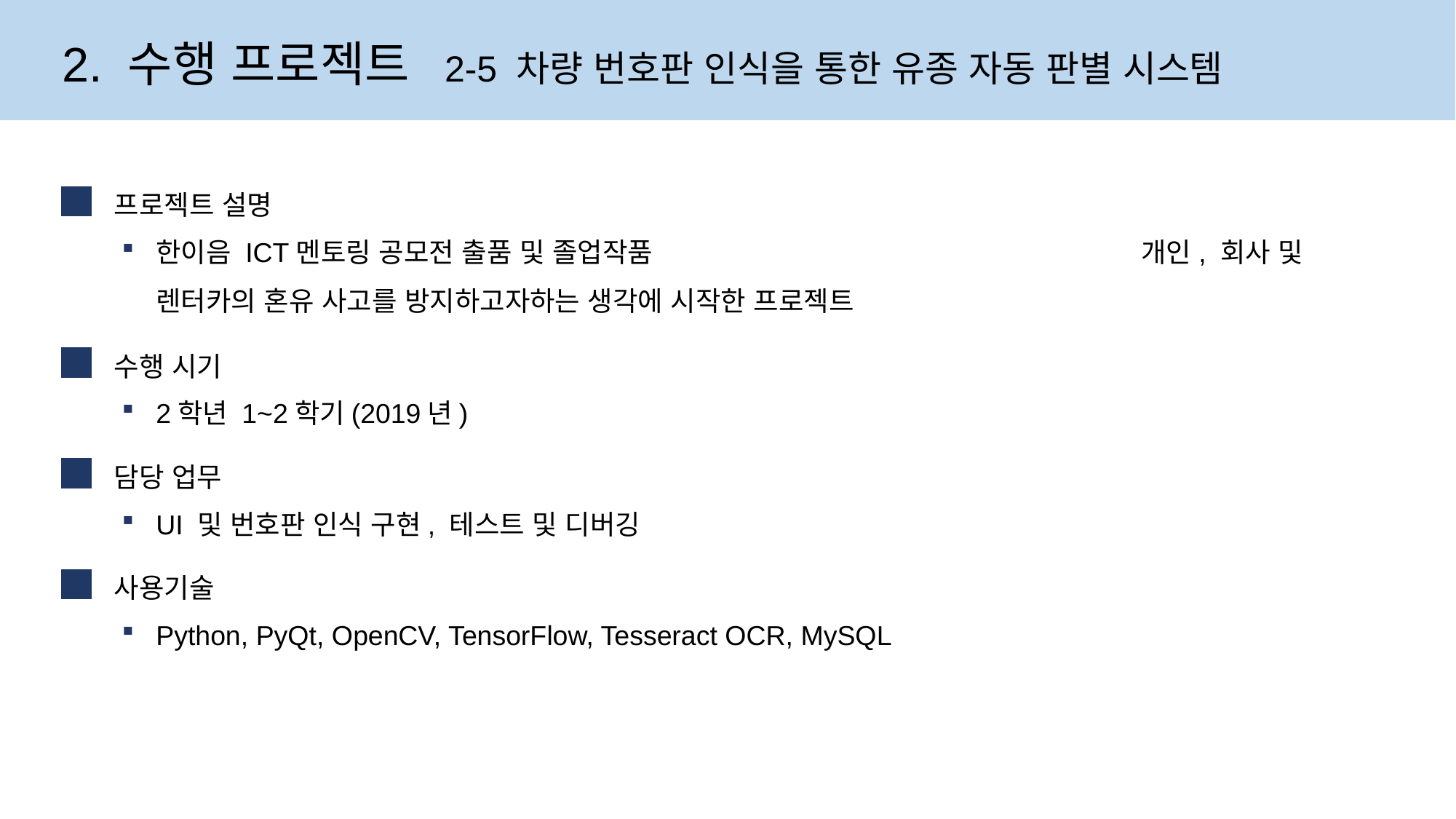

# 2. 수행 프로젝트 2-5 차량 번호판 인식을 통한 유종 자동 판별 시스템
프로젝트 설명

한이음 ICT멘토링 공모전 출품 및 졸업작품                                                                개인, 회사 및 렌터카의 혼유 사고를 방지하고자하는 생각에 시작한 프로젝트
수행 시기

2학년 1~2학기(2019년)
담당 업무

UI 및 번호판 인식 구현, 테스트 및 디버깅
사용기술

Python, PyQt, OpenCV, TensorFlow, Tesseract OCR, MySQL